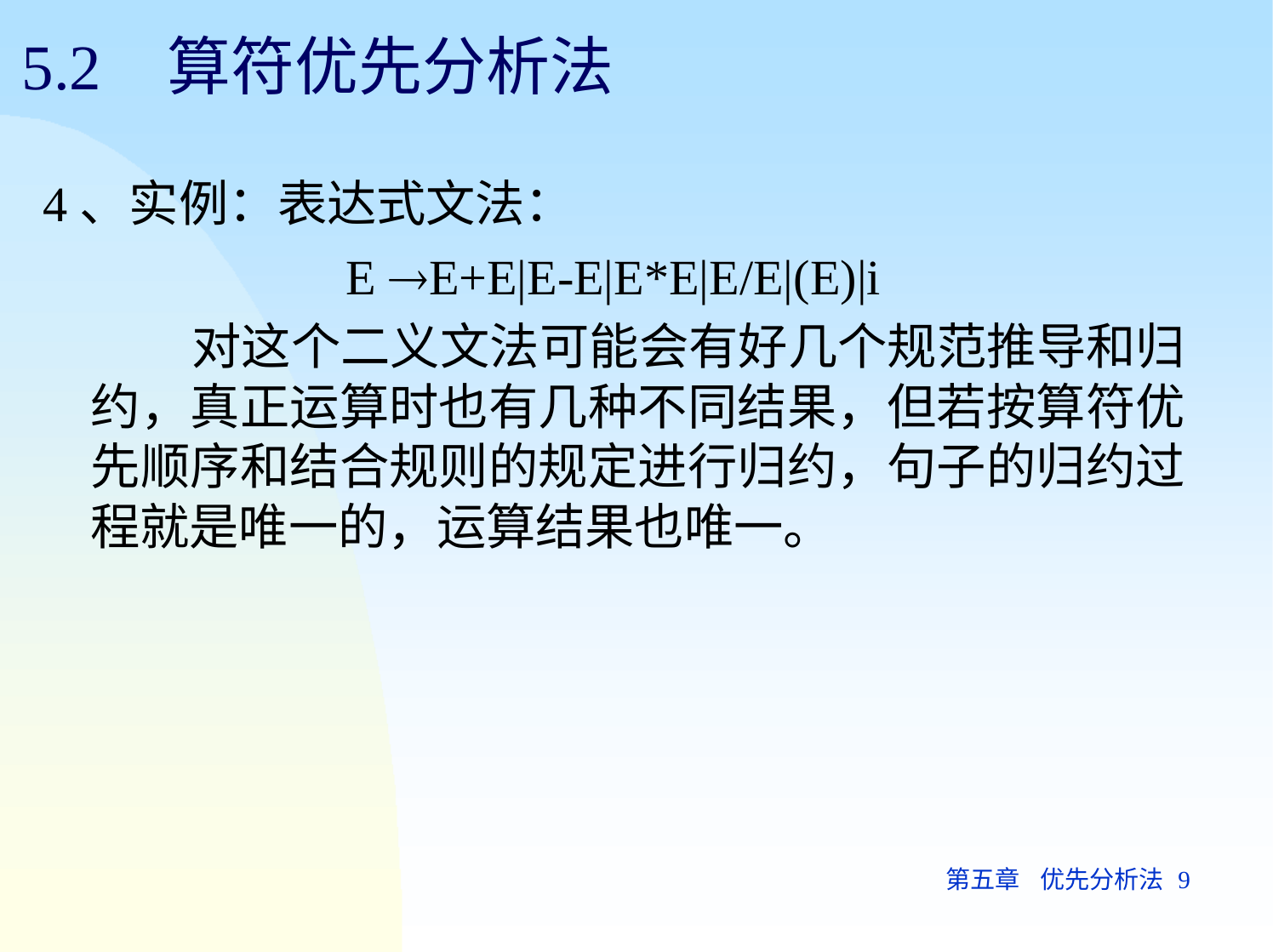

# 5.2	算符优先分析法
4、实例：表达式文法：
E →E+E|E-E|E*E|E/E|(E)|i
对这个二义文法可能会有好几个规范推导和归 约，真正运算时也有几种不同结果，但若按算符优 先顺序和结合规则的规定进行归约，句子的归约过 程就是唯一的，运算结果也唯一。
第五章	优先分析法 9